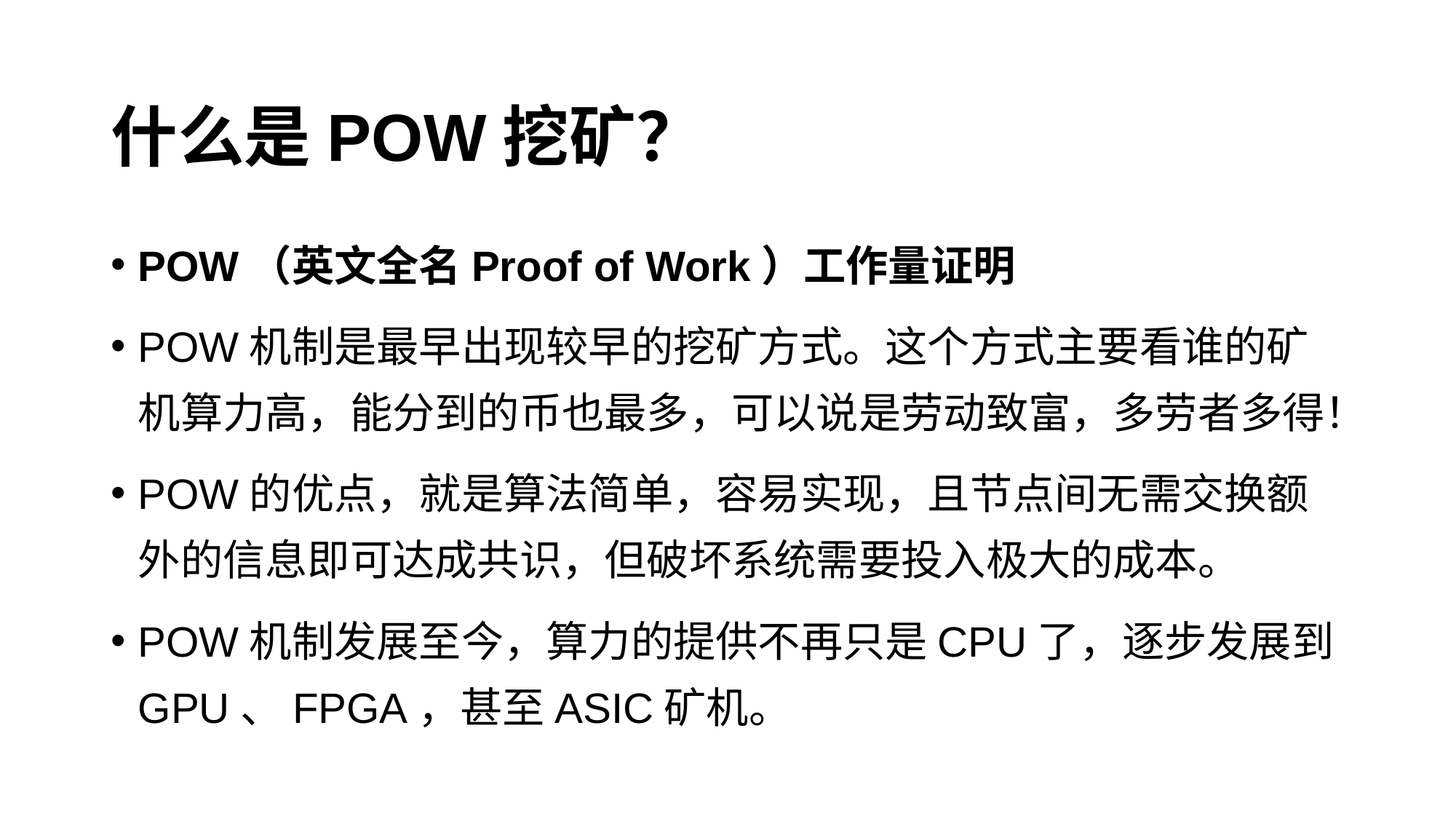

# 什么是POW挖矿？
POW（英文全名Proof of Work）工作量证明
POW机制是最早出现较早的挖矿方式。这个方式主要看谁的矿机算力高，能分到的币也最多，可以说是劳动致富，多劳者多得！
POW的优点，就是算法简单，容易实现，且节点间无需交换额外的信息即可达成共识，但破坏系统需要投入极大的成本。
POW机制发展至今，算力的提供不再只是CPU了，逐步发展到GPU、FPGA，甚至ASIC矿机。